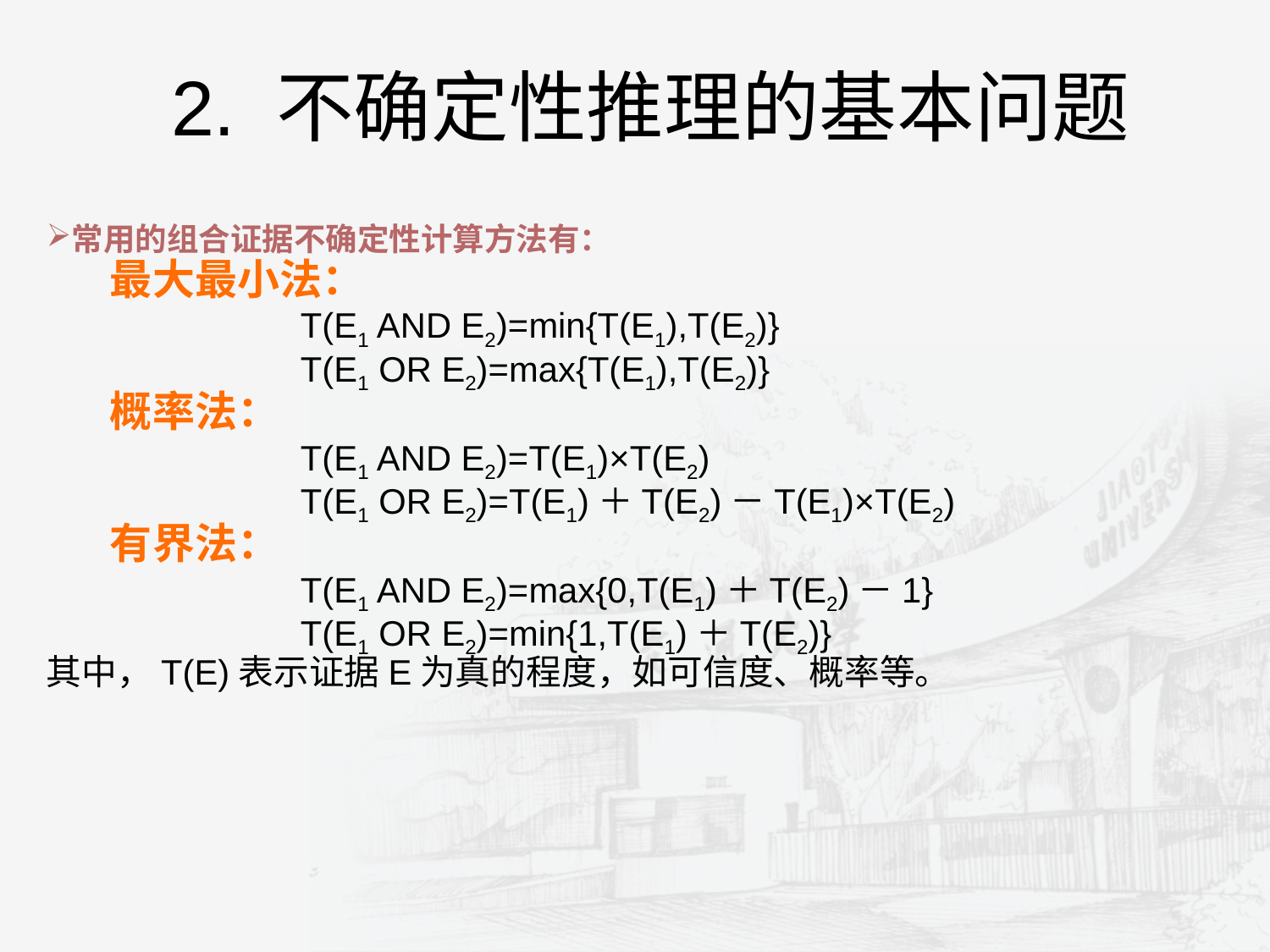

2. 不确定性推理的基本问题
常用的组合证据不确定性计算方法有：
最大最小法：
		T(E1 AND E2)=min{T(E1),T(E2)}
		T(E1 OR E2)=max{T(E1),T(E2)}
概率法：
		T(E1 AND E2)=T(E1)×T(E2)
		T(E1 OR E2)=T(E1)＋T(E2)－T(E1)×T(E2)
有界法：
		T(E1 AND E2)=max{0,T(E1)＋T(E2)－1}
		T(E1 OR E2)=min{1,T(E1)＋T(E2)}
其中，T(E)表示证据E为真的程度，如可信度、概率等。
7